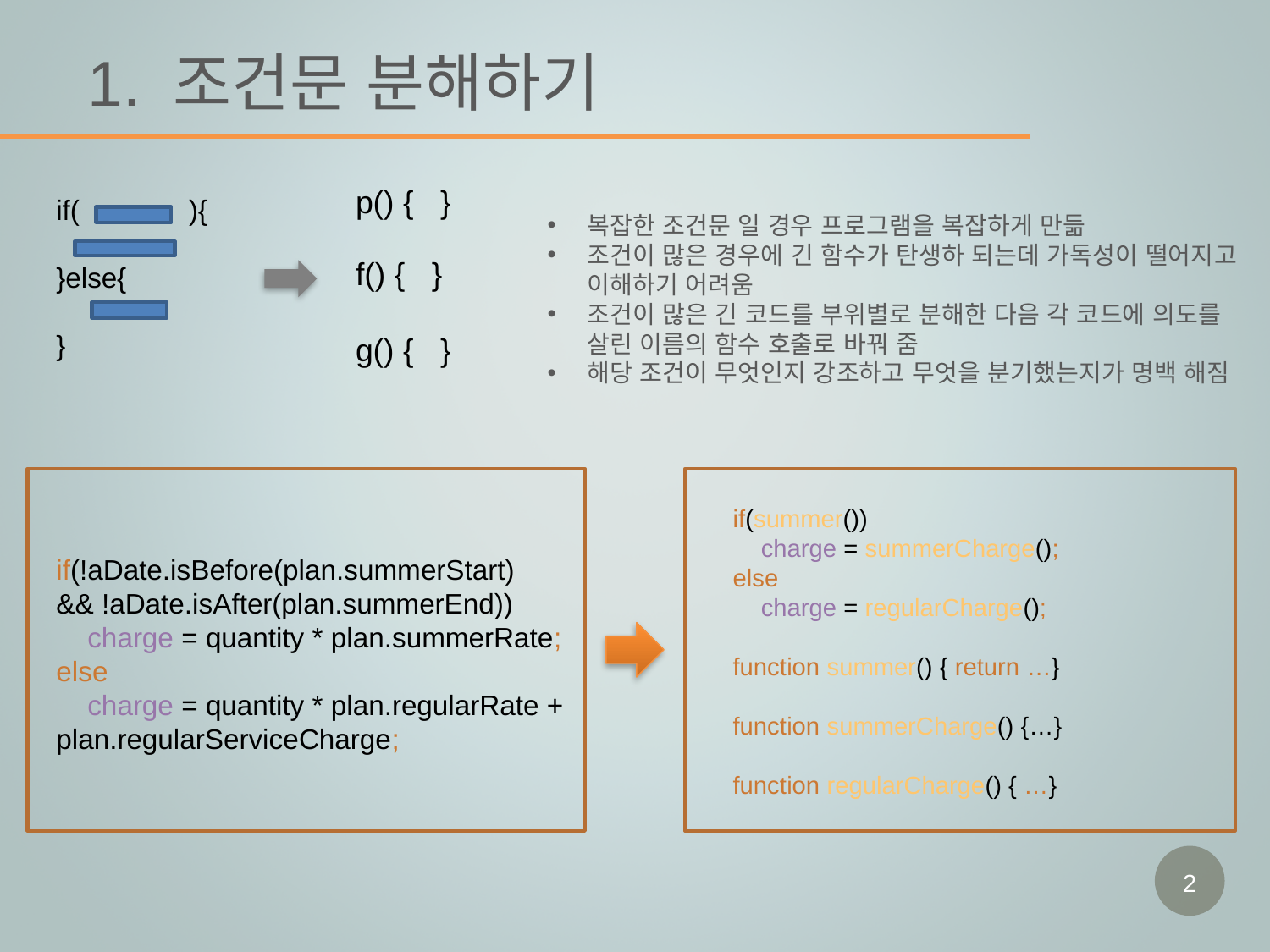

# 1. 조건문 분해하기
p() {   }

f() {   }

g() {   }
복잡한 조건문 일 경우 프로그램을 복잡하게 만듦
조건이 많은 경우에 긴 함수가 탄생하 되는데 가독성이 떨어지고 이해하기 어려움
조건이 많은 긴 코드를 부위별로 분해한 다음 각 코드에 의도를 살린 이름의 함수 호출로 바꿔 줌
해당 조건이 무엇인지 강조하고 무엇을 분기했는지가 명백 해짐
if(              ){

}else{

}

if(summer())
    charge = summerCharge();
else
    charge = regularCharge();
function summer() { return …}
function summerCharge() {…}
function regularCharge() { …}
if(!aDate.isBefore(plan.summerStart) && !aDate.isAfter(plan.summerEnd))
    charge = quantity * plan.summerRate;
else
    charge = quantity * plan.regularRate + plan.regularServiceCharge;